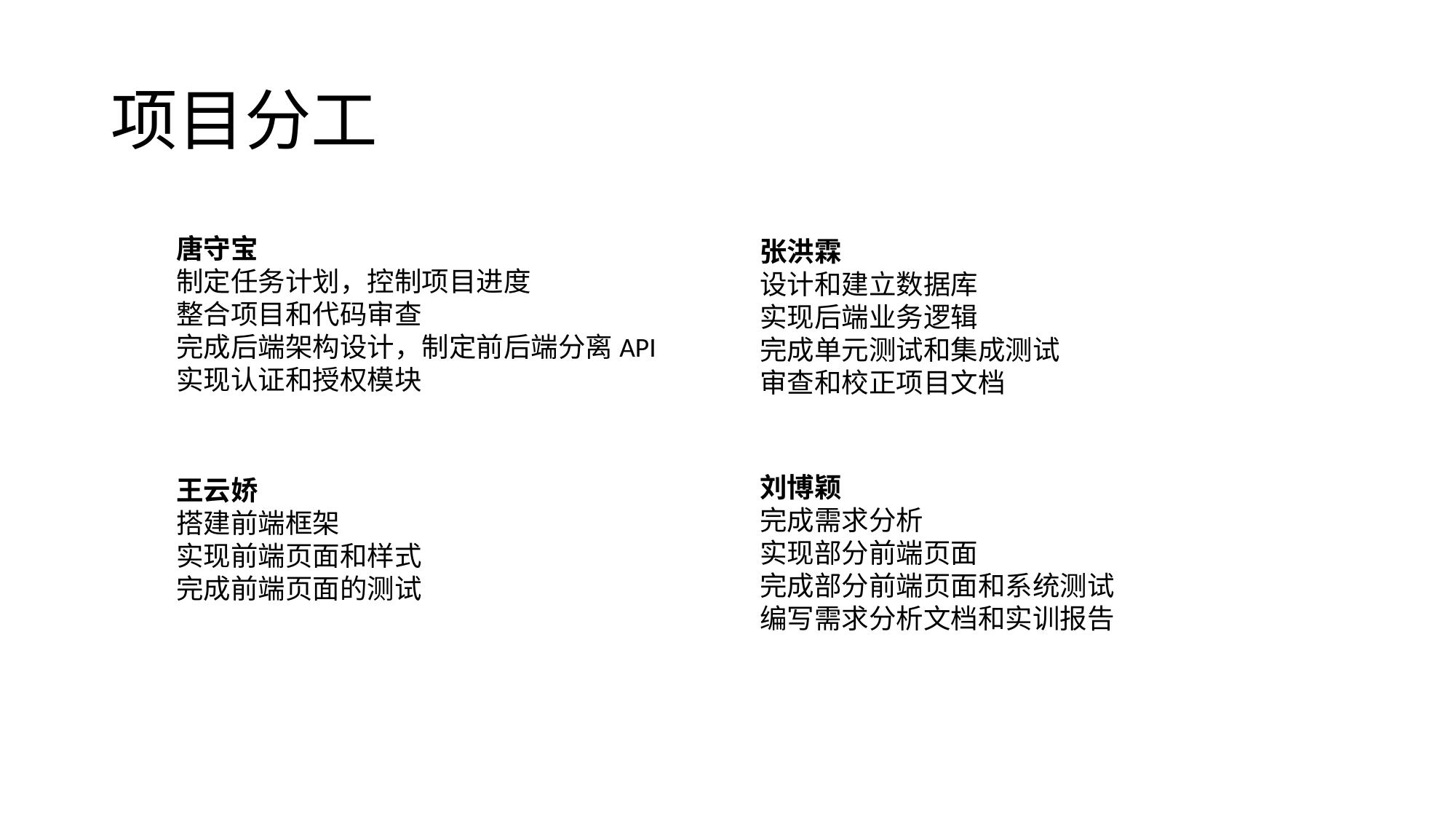

# 项目分工
唐守宝
制定任务计划，控制项目进度
整合项目和代码审查
完成后端架构设计，制定前后端分离API
实现认证和授权模块

张洪霖
设计和建立数据库
实现后端业务逻辑
完成单元测试和集成测试
审查和校正项目文档
刘博颖
完成需求分析
实现部分前端页面
完成部分前端页面和系统测试
编写需求分析文档和实训报告
王云娇
搭建前端框架
实现前端页面和样式
完成前端页面的测试